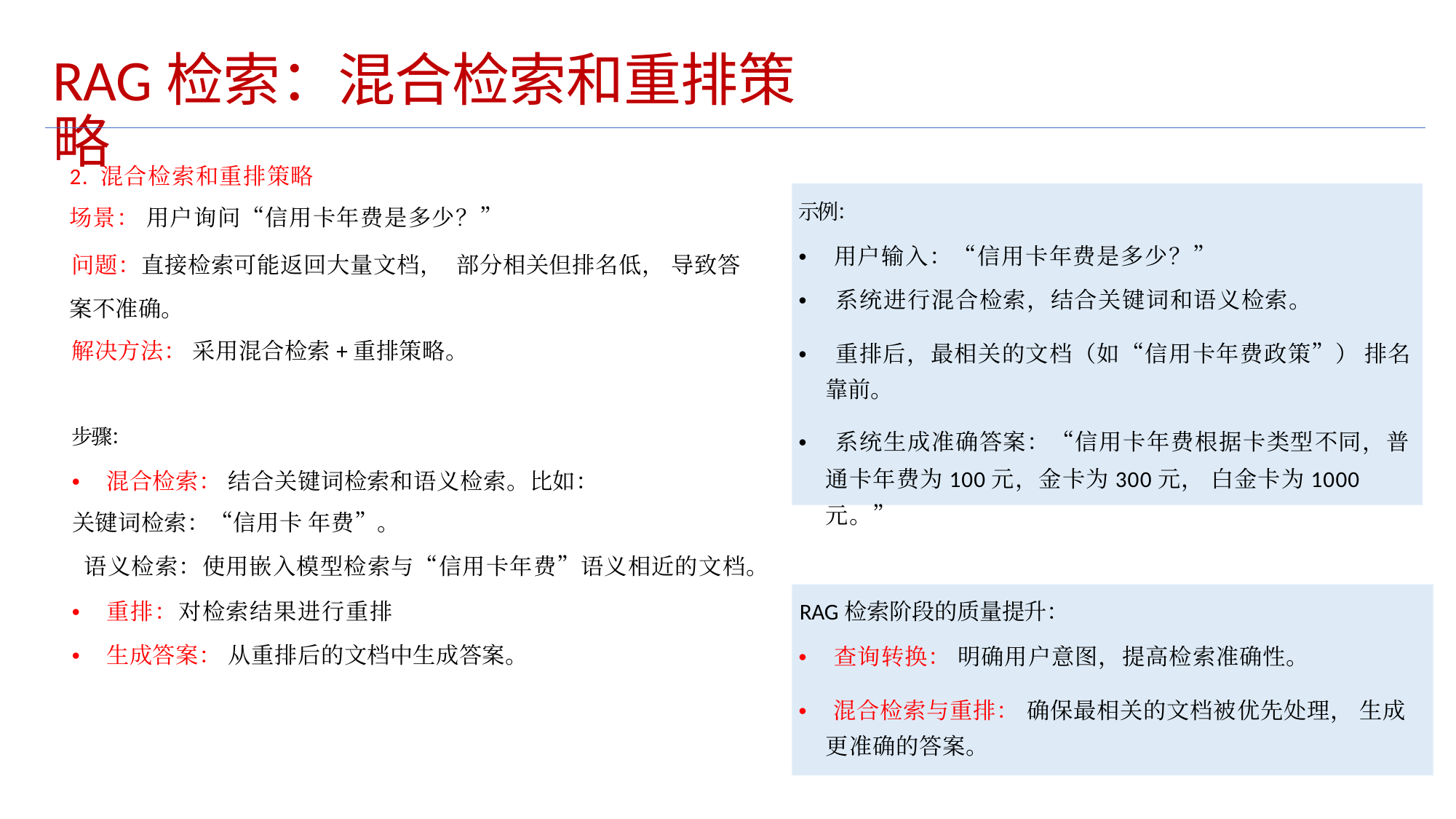

RAG检索：混合检索和重排策略

2. 混合检索和重排策略
场景： 用户询问“信用卡年费是多少？”
问题：直接检索可能返回大量文档， 部分相关但排名低， 导致答   案不准确。
解决方法： 采用混合检索+重排策略。

步骤：
•   混合检索： 结合关键词检索和语义检索。比如：
关键词检索：“信用卡 年费”。
语义检索：使用嵌入模型检索与“信用卡年费”语义相近的文档。
•   重排：对检索结果进行重排

•   生成答案： 从重排后的文档中生成答案。

示例：
•   用户输入：“信用卡年费是多少？”
•   系统进行混合检索，结合关键词和语义检索。
•   重排后，最相关的文档（如“信用卡年费政策”） 排名  靠前。

•   系统生成准确答案：“信用卡年费根据卡类型不同，普  通卡年费为100元，金卡为300元， 白金卡为1000元。”

RAG检索阶段的质量提升：
•   查询转换： 明确用户意图，提高检索准确性。

•   混合检索与重排： 确保最相关的文档被优先处理， 生成   更准确的答案。